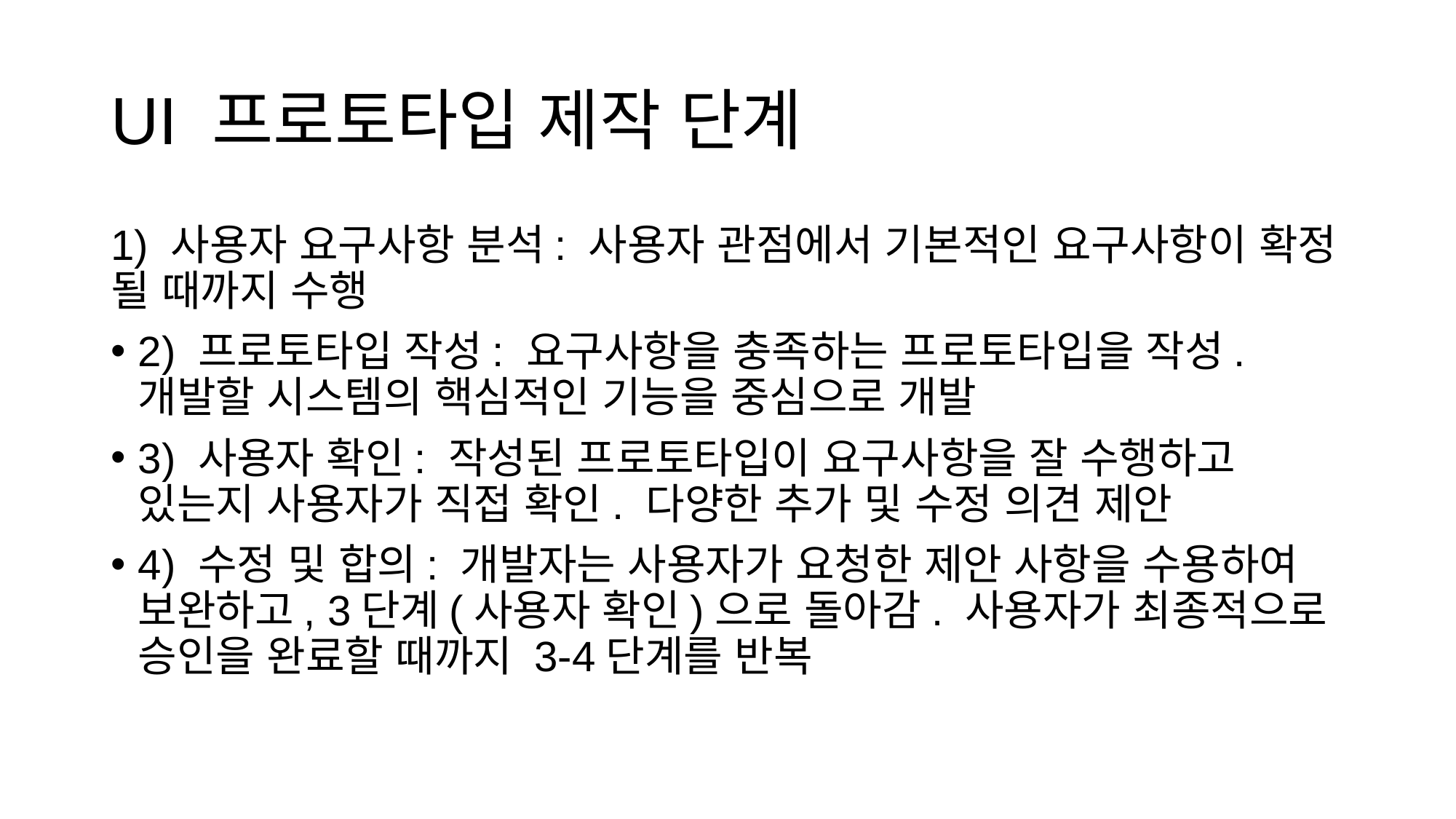

# UI 프로토타입 제작 단계
1) 사용자 요구사항 분석: 사용자 관점에서 기본적인 요구사항이 확정 될 때까지 수행
2) 프로토타입 작성: 요구사항을 충족하는 프로토타입을 작성. 개발할 시스템의 핵심적인 기능을 중심으로 개발
3) 사용자 확인: 작성된 프로토타입이 요구사항을 잘 수행하고 있는지 사용자가 직접 확인. 다양한 추가 및 수정 의견 제안
4) 수정 및 합의: 개발자는 사용자가 요청한 제안 사항을 수용하여 보완하고, 3단계(사용자 확인)으로 돌아감. 사용자가 최종적으로 승인을 완료할 때까지 3-4단계를 반복